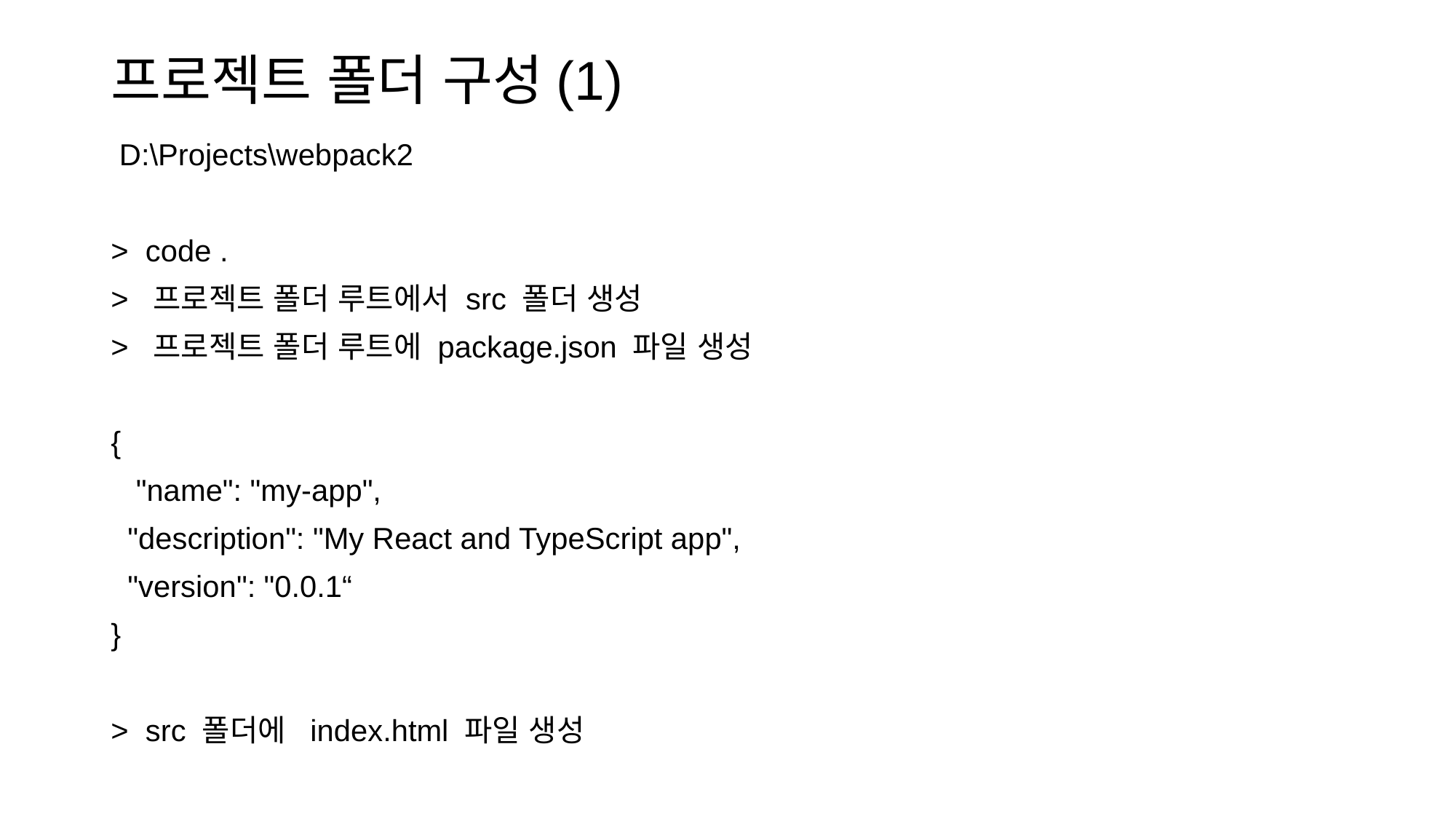

# 프로젝트 폴더 구성(1)
 D:\Projects\webpack2

>  code .
>  프로젝트 폴더 루트에서 src 폴더 생성
>  프로젝트 폴더 루트에 package.json 파일 생성

{
   "name": "my-app",
  "description": "My React and TypeScript app",
  "version": "0.0.1“
}

>  src 폴더에  index.html 파일 생성